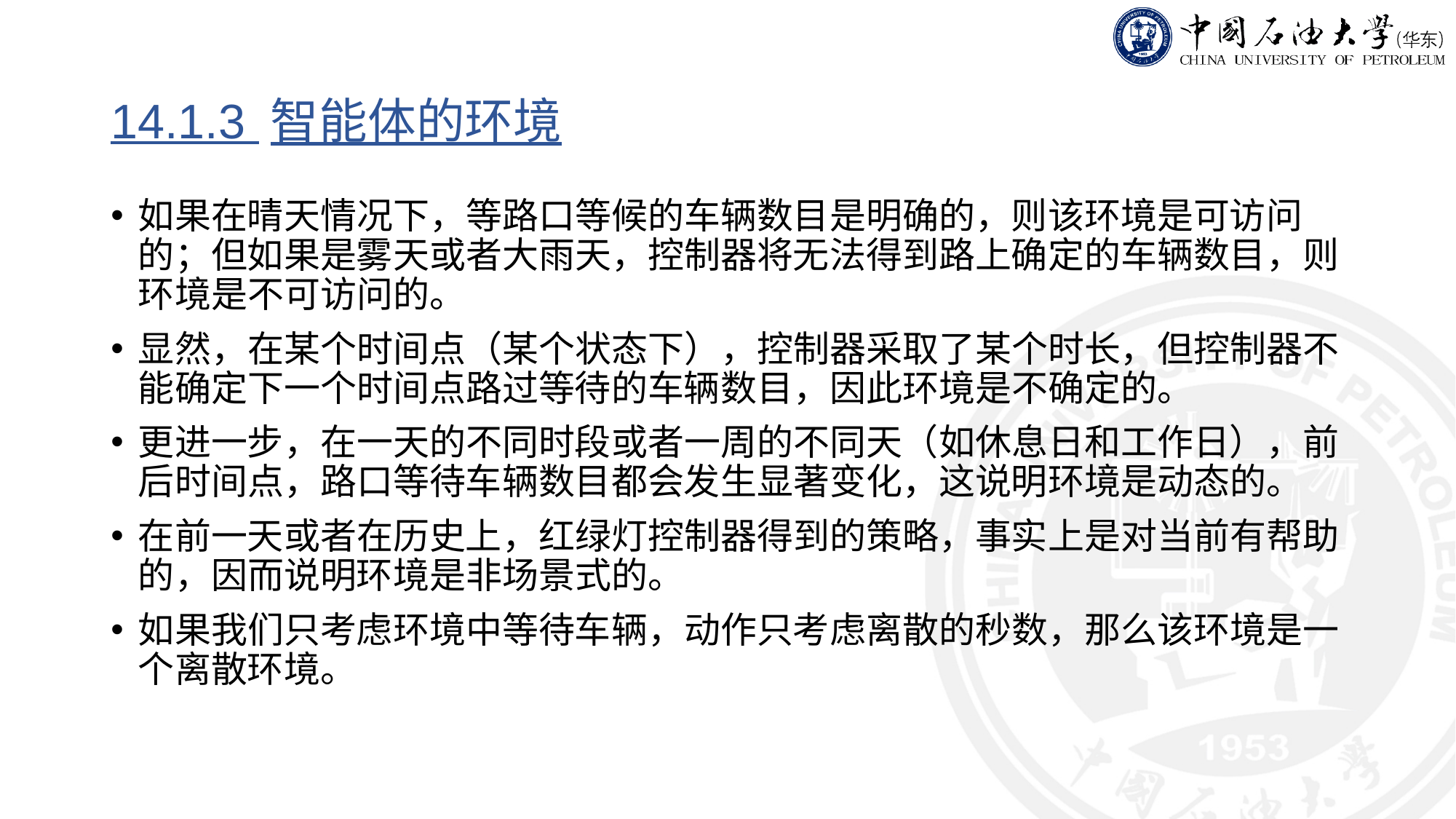

# 14.1.3 智能体的环境
如果在晴天情况下，等路口等候的车辆数目是明确的，则该环境是可访问的；但如果是雾天或者大雨天，控制器将无法得到路上确定的车辆数目，则环境是不可访问的。
显然，在某个时间点（某个状态下），控制器采取了某个时长，但控制器不能确定下一个时间点路过等待的车辆数目，因此环境是不确定的。
更进一步，在一天的不同时段或者一周的不同天（如休息日和工作日），前后时间点，路口等待车辆数目都会发生显著变化，这说明环境是动态的。
在前一天或者在历史上，红绿灯控制器得到的策略，事实上是对当前有帮助的，因而说明环境是非场景式的。
如果我们只考虑环境中等待车辆，动作只考虑离散的秒数，那么该环境是一个离散环境。